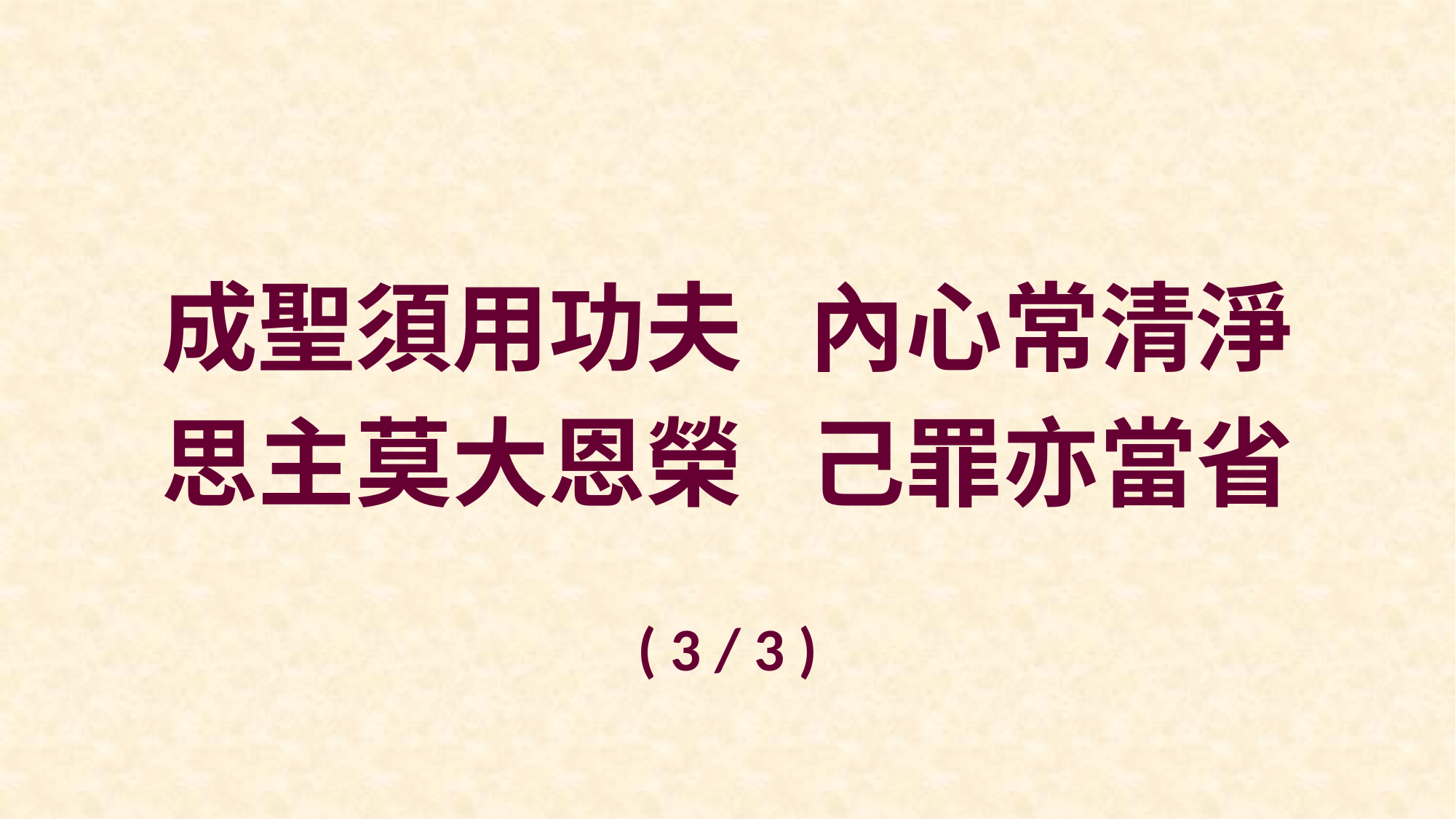

成聖須用功夫   內心常清淨
思主莫大恩榮   己罪亦當省
( 3 / 3 )